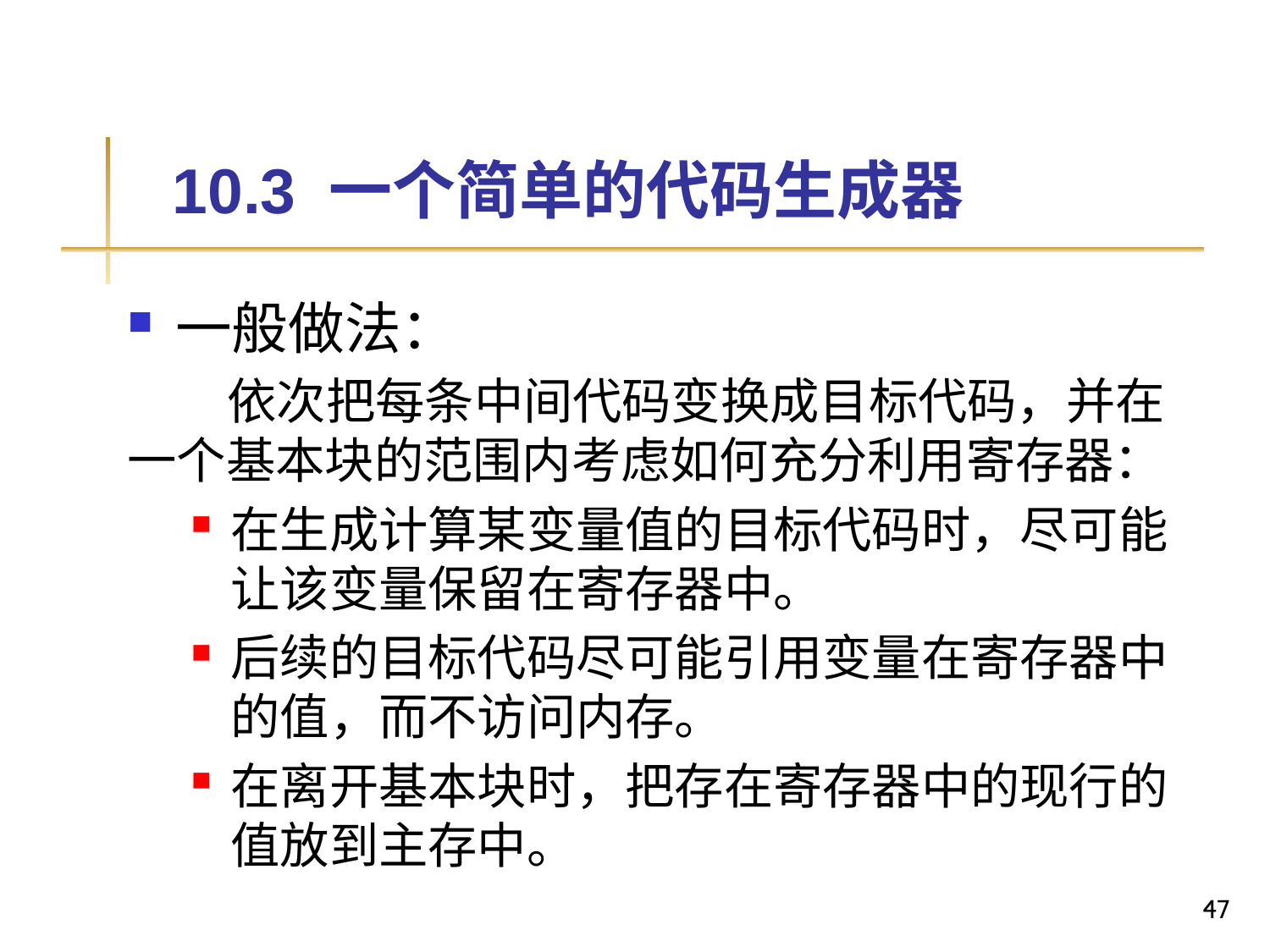

# 10.3 一个简单的代码生成器
一般做法：
        依次把每条中间代码变换成目标代码，并在一个基本块的范围内考虑如何充分利用寄存器：
在生成计算某变量值的目标代码时，尽可能让该变量保留在寄存器中。
后续的目标代码尽可能引用变量在寄存器中的值，而不访问内存。
在离开基本块时，把存在寄存器中的现行的值放到主存中。
47